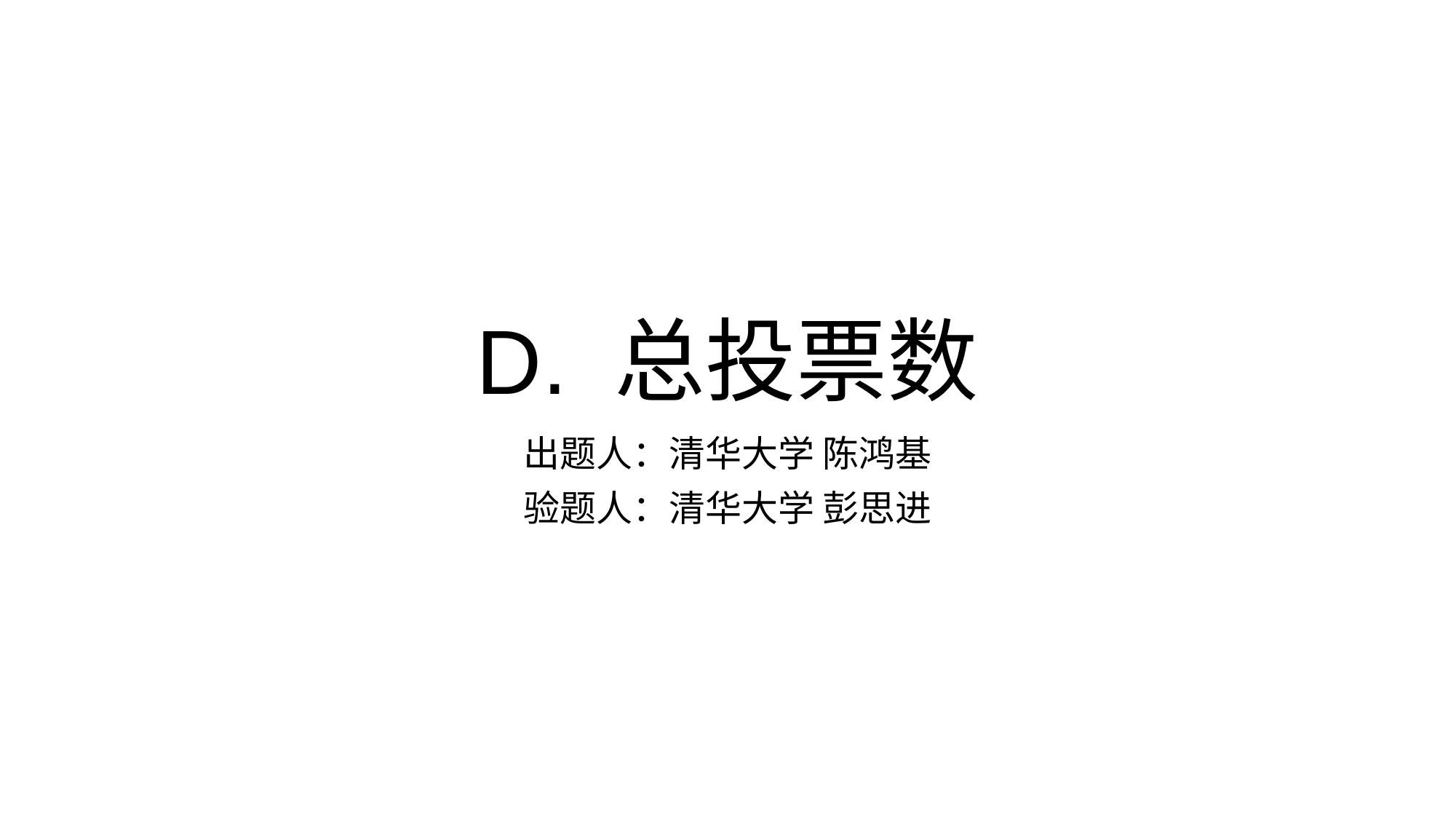

# D. 总投票数
出题人：清华大学 陈鸿基
验题人：清华大学 彭思进